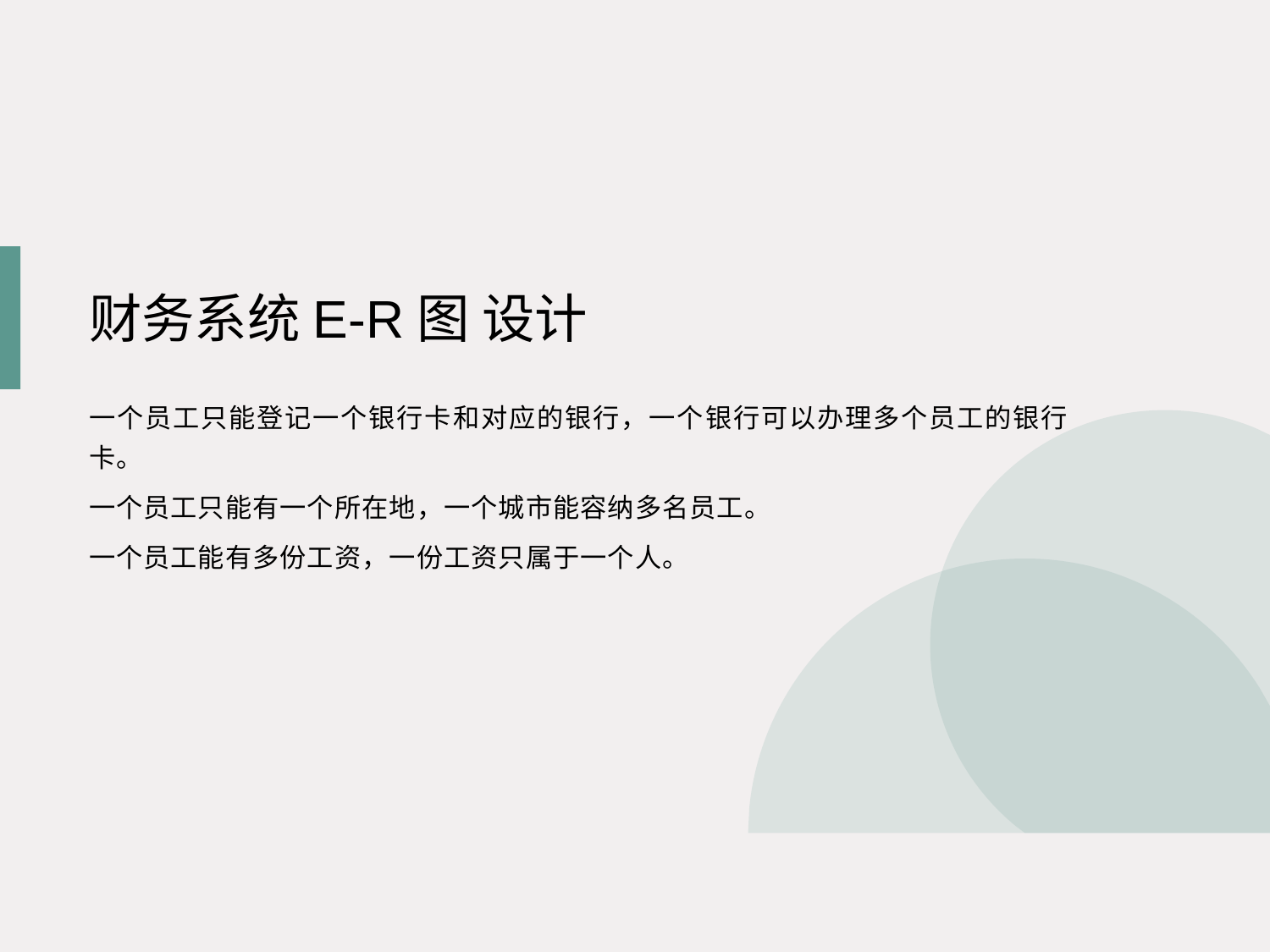

财务系统E-R图 设计
一个员工只能登记一个银行卡和对应的银行，一个银行可以办理多个员工的银行卡。
一个员工只能有一个所在地，一个城市能容纳多名员工。
一个员工能有多份工资，一份工资只属于一个人。